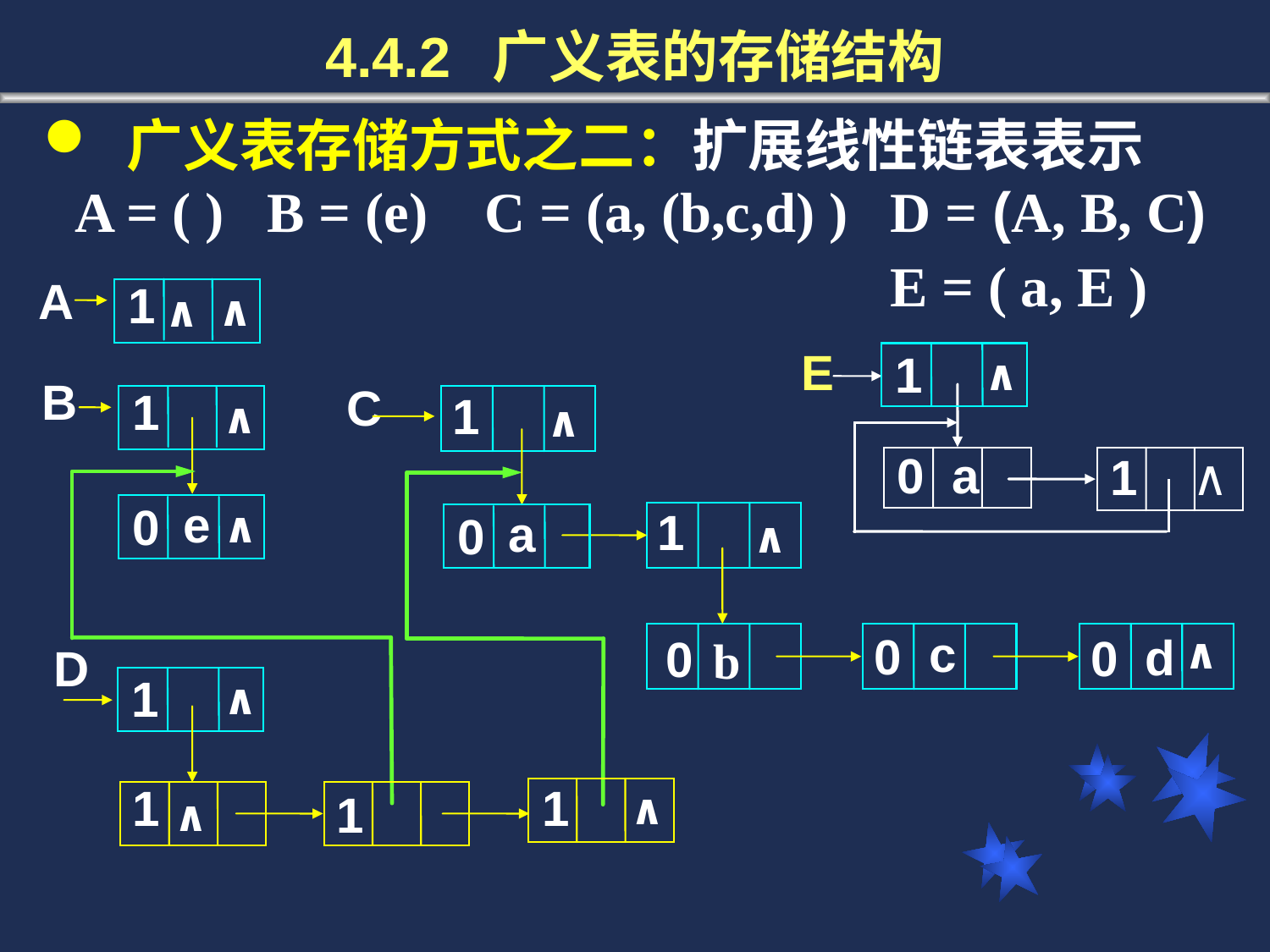

4.4.2  广义表的存储结构
 广义表存储方式之二：扩展线性链表表示
A = ( )   B = (e)    C = (a, (b,c,d) )   D = (A, B, C)
E = ( a, E )
A
1
∧
∧

1
∧

E

0  a
1    ∧

B
1
∧

C
1

∧

1
a
0

∧

c
0
d
∧
0
0
b

e
0
∧

D

1
∧

1
1
∧
1

∧